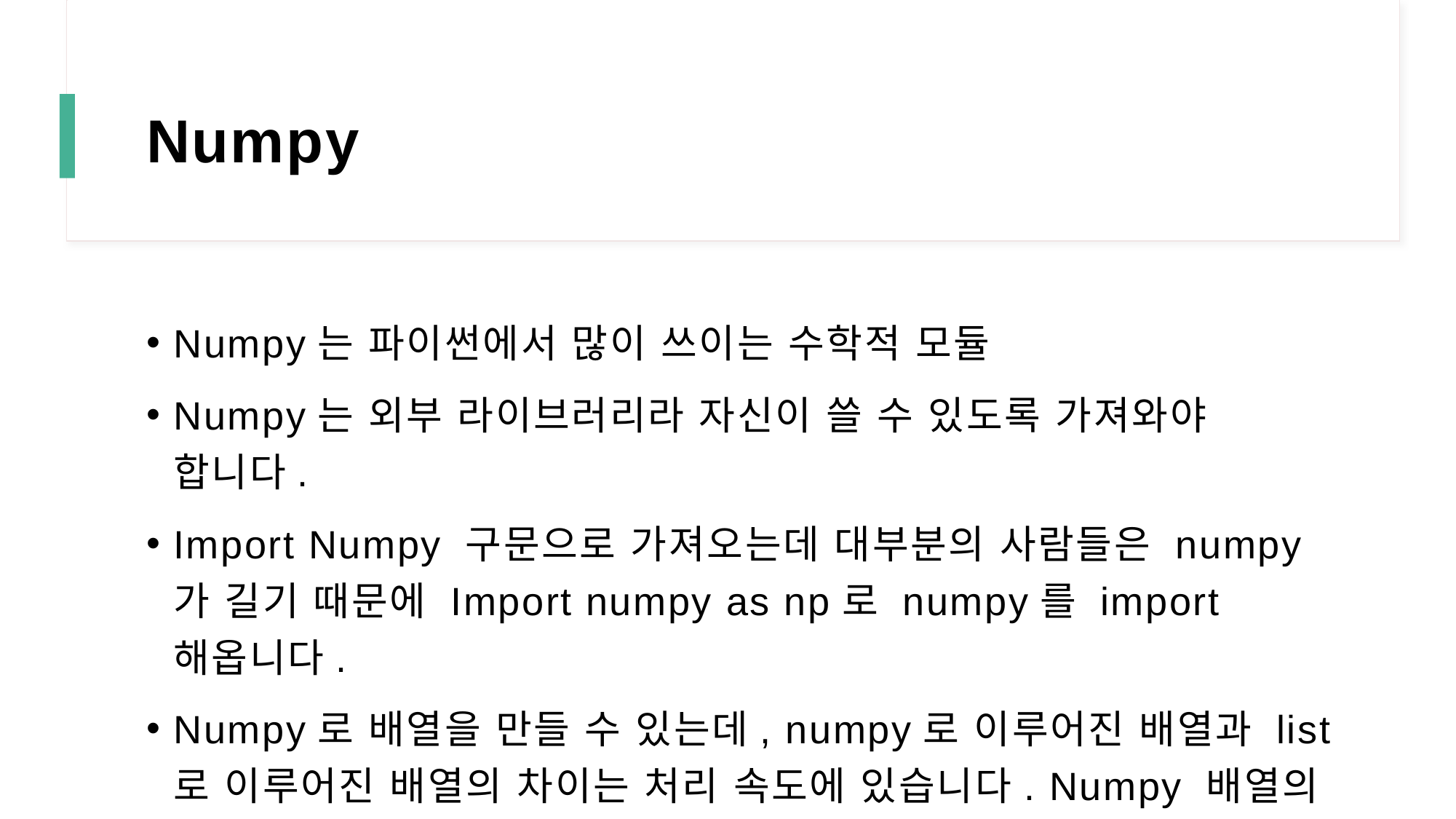

# Numpy
Numpy는 파이썬에서 많이 쓰이는 수학적 모듈
Numpy는 외부 라이브러리라 자신이 쓸 수 있도록 가져와야 합니다.
Import Numpy 구문으로 가져오는데 대부분의 사람들은 numpy가 길기 때문에 Import numpy as np로 numpy를 import 해옵니다.
Numpy로 배열을 만들 수 있는데, numpy로 이루어진 배열과 list로 이루어진 배열의 차이는 처리 속도에 있습니다. Numpy 배열의 처리 속도가 list 배열의 처리 속도보다 계산 속도가 빠릅니다.